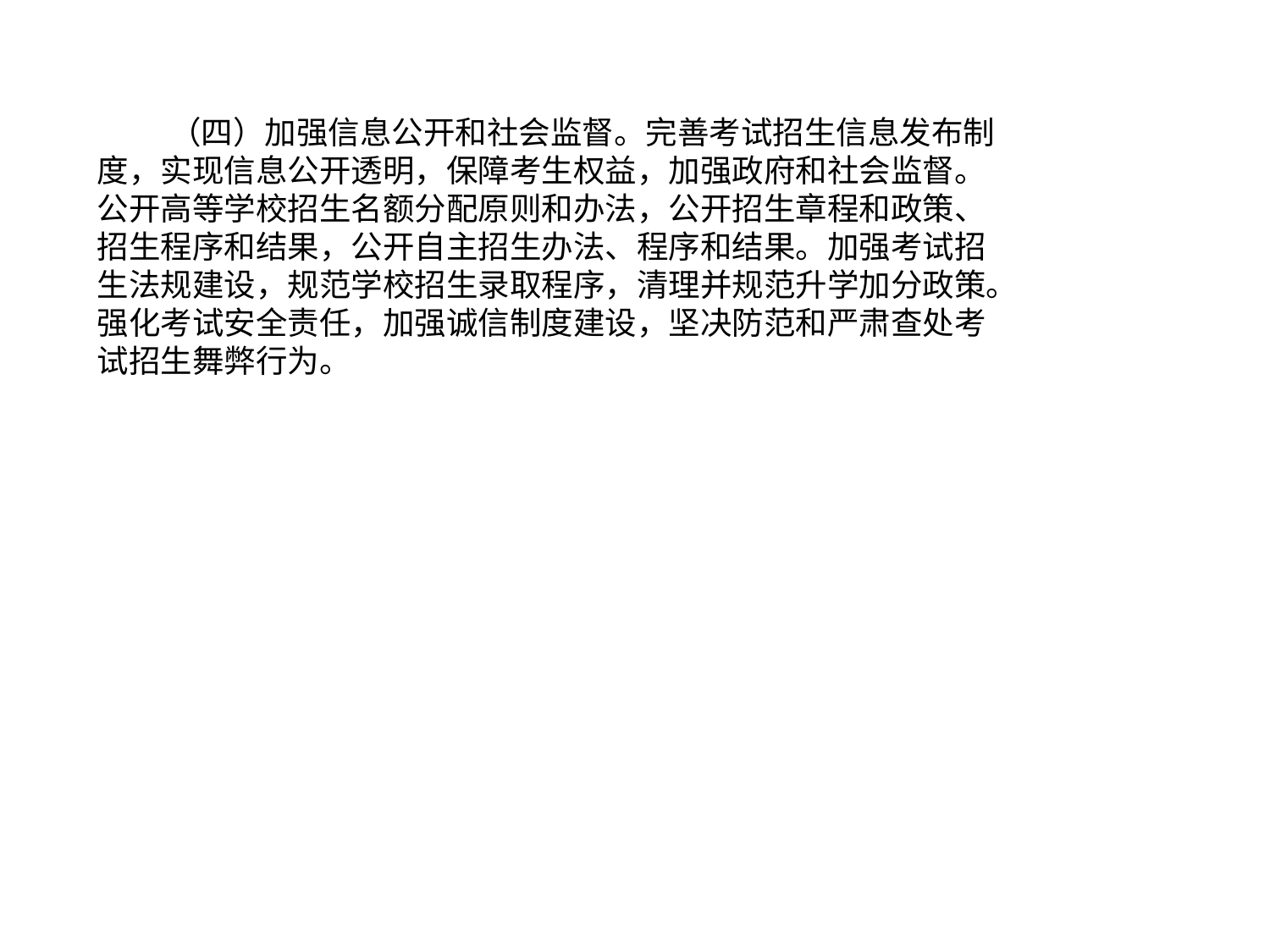

（四）加强信息公开和社会监督。完善考试招生信息发布制度，实现信息公开透明，保障考生权益，加强政府和社会监督。公开高等学校招生名额分配原则和办法，公开招生章程和政策、招生程序和结果，公开自主招生办法、程序和结果。加强考试招生法规建设，规范学校招生录取程序，清理并规范升学加分政策。强化考试安全责任，加强诚信制度建设，坚决防范和严肃查处考试招生舞弊行为。